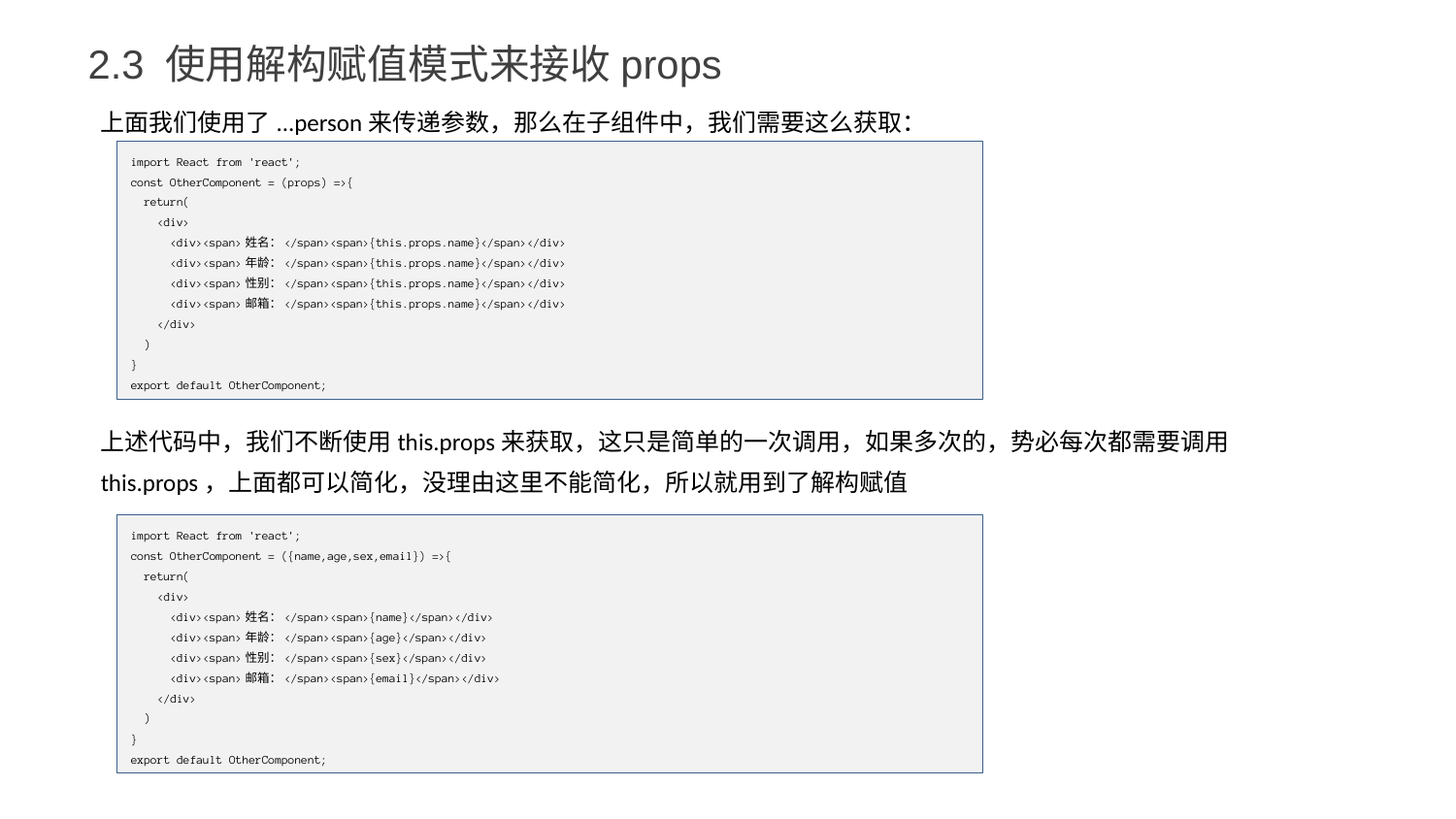

2.3 使用解构赋值模式来接收props
上面我们使用了...person来传递参数，那么在子组件中，我们需要这么获取：

上述代码中，我们不断使用this.props来获取，这只是简单的一次调用，如果多次的，势必每次都需要调用this.props，上面都可以简化，没理由这里不能简化，所以就用到了解构赋值

import React from 'react';
const OtherComponent = (props) =>{
  return(
    <div>
      <div><span>姓名：</span><span>{this.props.name}</span></div>
      <div><span>年龄：</span><span>{this.props.name}</span></div>
      <div><span>性别：</span><span>{this.props.name}</span></div>
      <div><span>邮箱：</span><span>{this.props.name}</span></div>
    </div>
  )
}
export default OtherComponent;
import React from 'react';
const OtherComponent = ({name,age,sex,email}) =>{
  return(
    <div>
      <div><span>姓名：</span><span>{name}</span></div>
      <div><span>年龄：</span><span>{age}</span></div>
      <div><span>性别：</span><span>{sex}</span></div>
      <div><span>邮箱：</span><span>{email}</span></div>
    </div>
  )
}
export default OtherComponent;